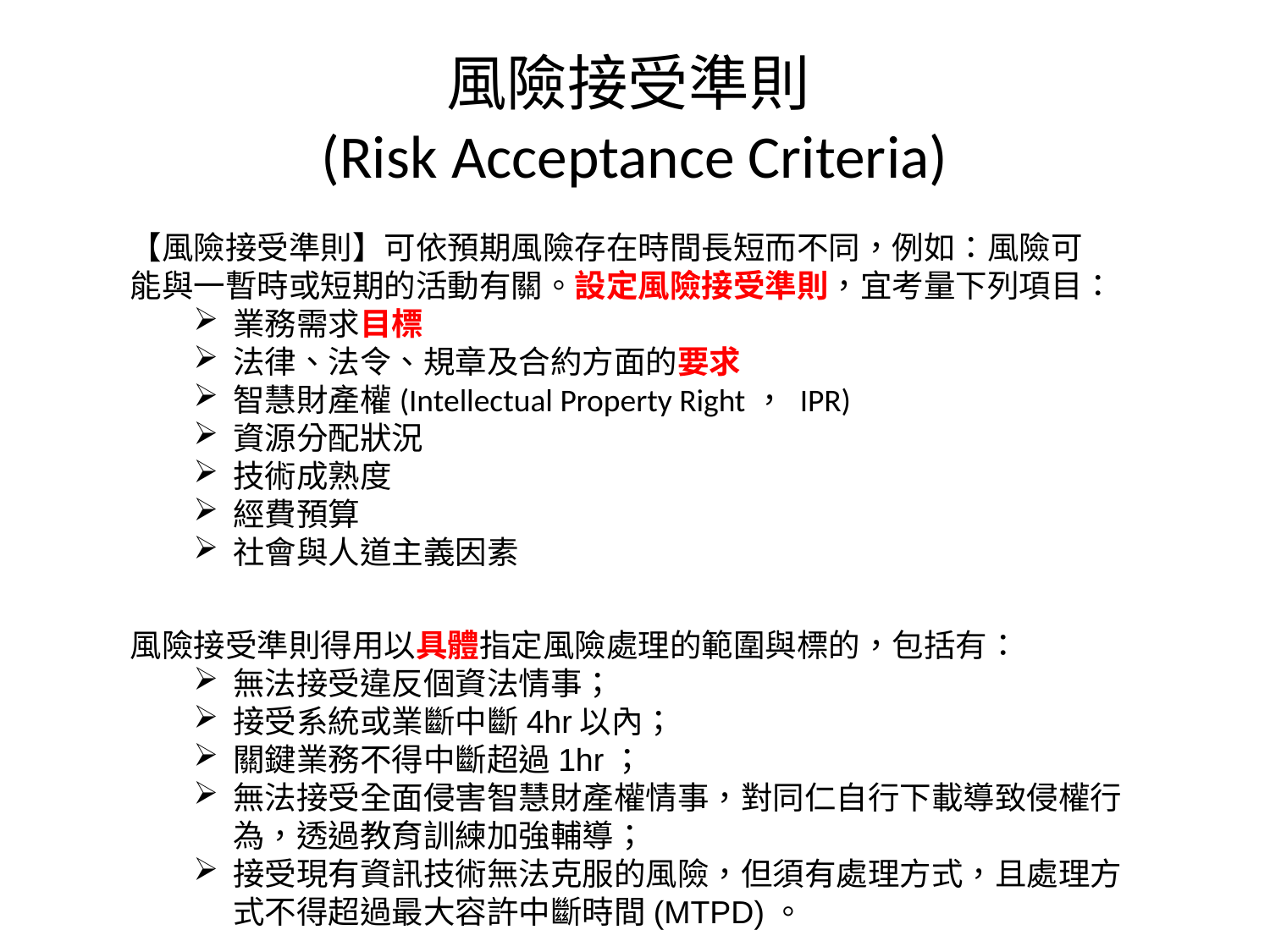

# 風險接受準則 (Risk Acceptance Criteria)
【風險接受準則】可依預期風險存在時間長短而不同，例如：風險可能與一暫時或短期的活動有關。設定風險接受準則，宜考量下列項目：
業務需求目標
法律、法令、規章及合約方面的要求
智慧財產權(Intellectual Property Right， IPR)
資源分配狀況
技術成熟度
經費預算
社會與人道主義因素
風險接受準則得用以具體指定風險處理的範圍與標的，包括有：
無法接受違反個資法情事；
接受系統或業斷中斷4hr以內；
關鍵業務不得中斷超過1hr；
無法接受全面侵害智慧財產權情事，對同仁自行下載導致侵權行為，透過教育訓練加強輔導；
接受現有資訊技術無法克服的風險，但須有處理方式，且處理方式不得超過最大容許中斷時間(MTPD)。